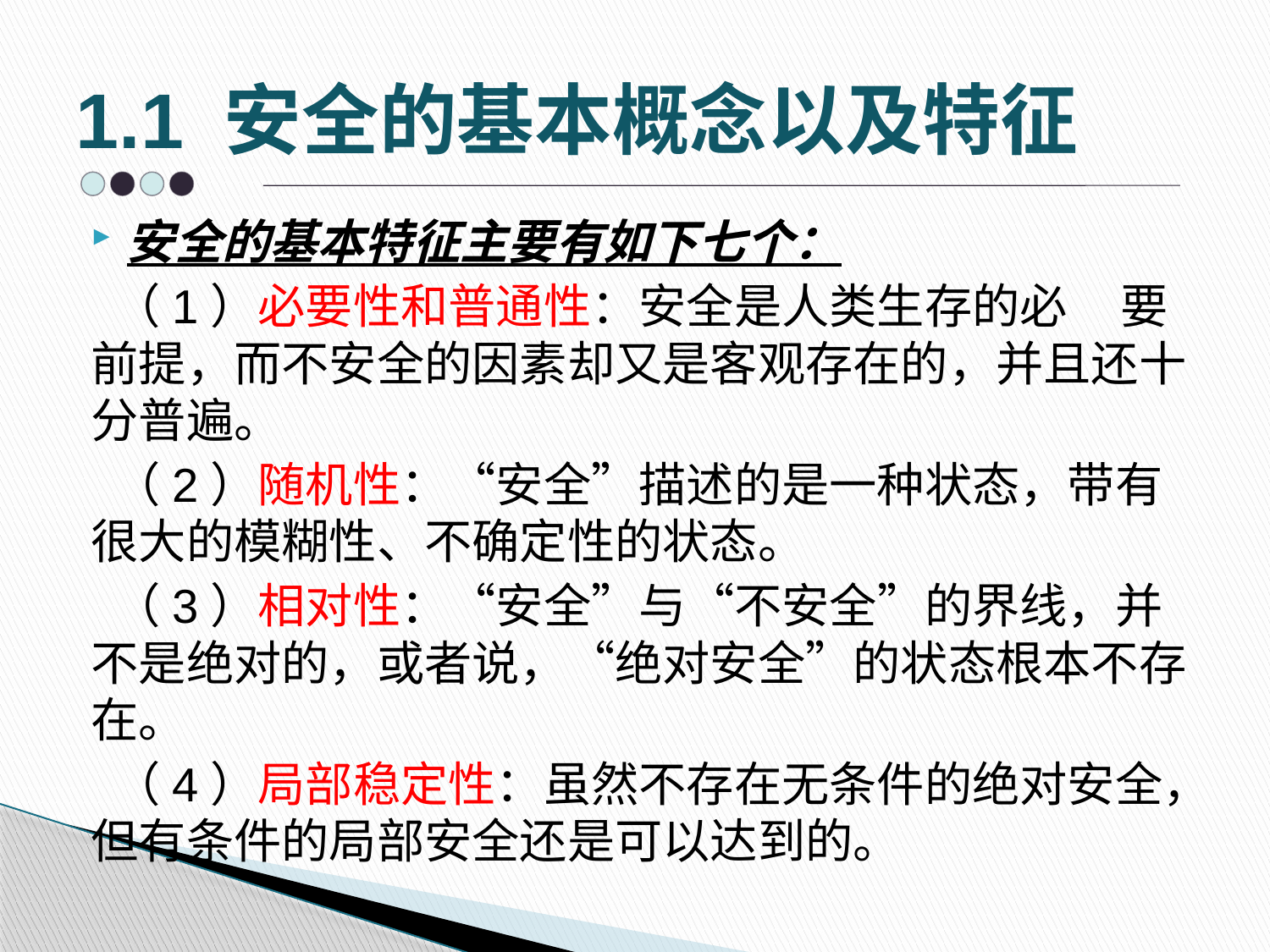

# 1.1 安全的基本概念以及特征

安全的基本特征主要有如下七个：
 （1）必要性和普通性：安全是人类生存的必     要前提，而不安全的因素却又是客观存在的，并且还十分普遍。
 （2）随机性：“安全”描述的是一种状态，带有很大的模糊性、不确定性的状态。
 （3）相对性：“安全”与“不安全”的界线，并不是绝对的，或者说，“绝对安全”的状态根本不存在。
 （4）局部稳定性：虽然不存在无条件的绝对安全，但有条件的局部安全还是可以达到的。